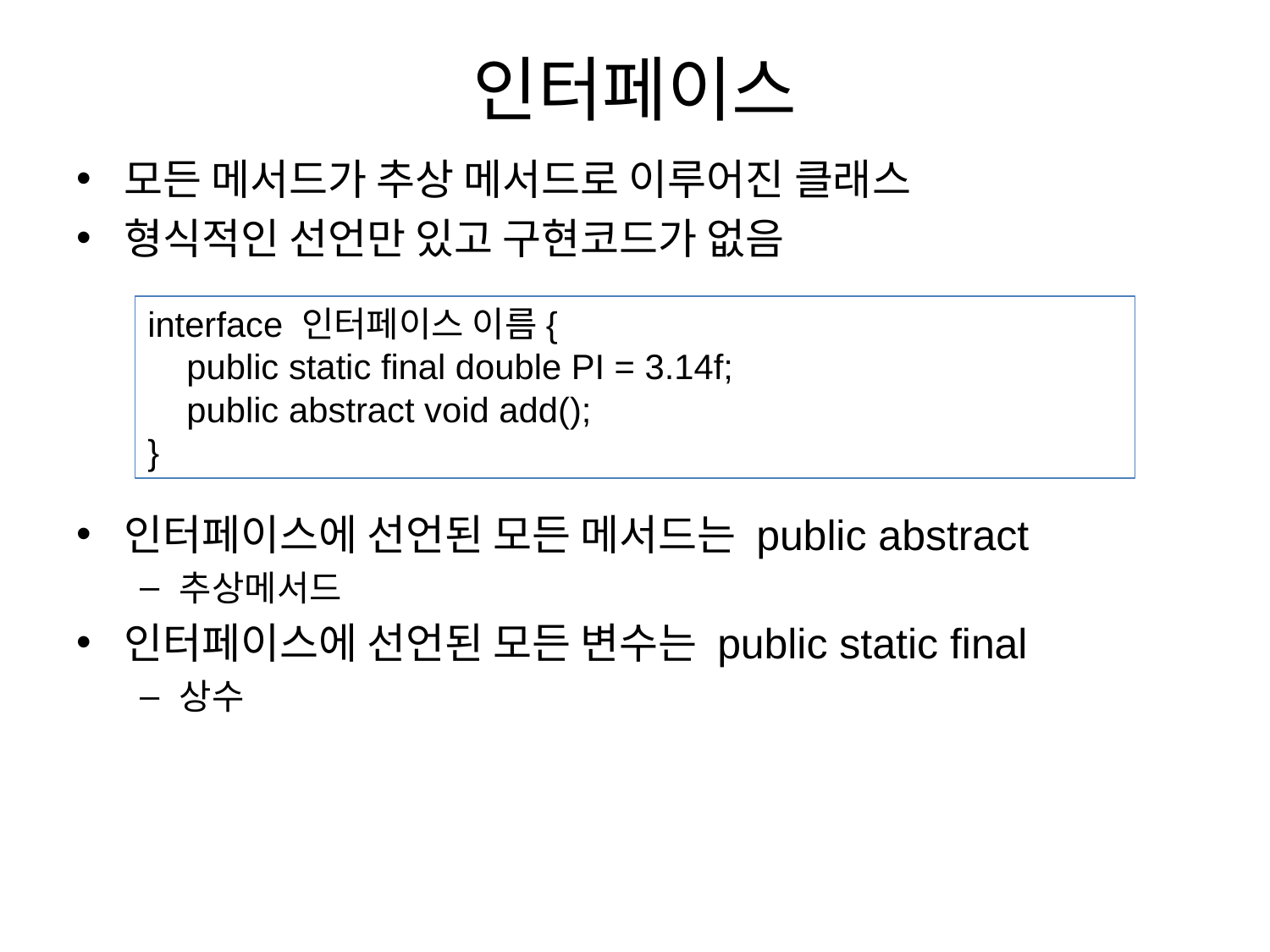

# 인터페이스
모든 메서드가 추상 메서드로 이루어진 클래스
형식적인 선언만 있고 구현코드가 없음

인터페이스에 선언된 모든 메서드는 public abstract
추상메서드
인터페이스에 선언된 모든 변수는 public static final
상수
interface 인터페이스 이름{
    public static final double PI = 3.14f;
    public abstract void add();
}